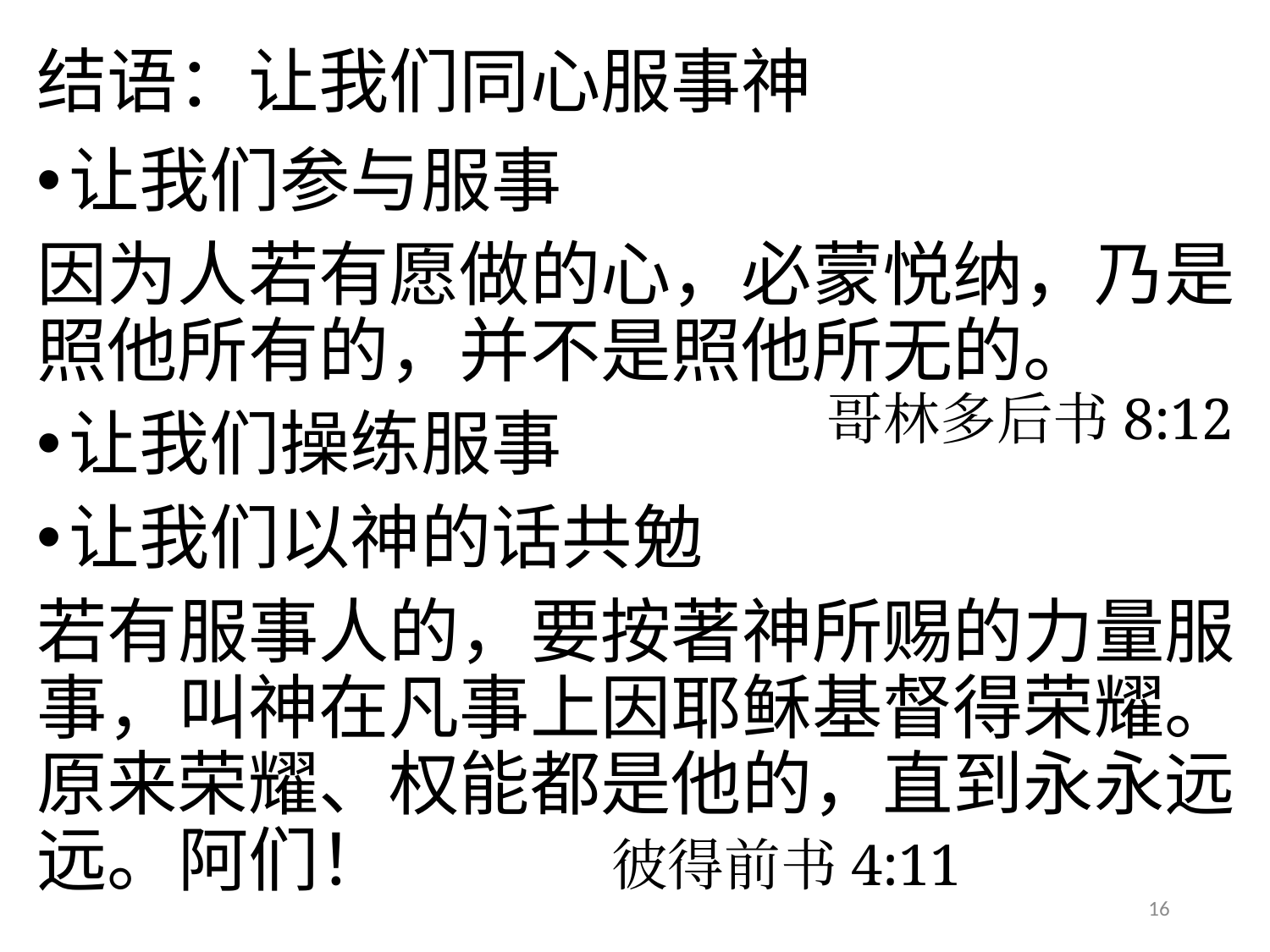

# 结语：让我们同心服事神
让我们参与服事
因为人若有愿做的心，必蒙悦纳，乃是照他所有的，并不是照他所无的。
让我们操练服事
让我们以神的话共勉
若有服事人的，要按著神所赐的力量服事，叫神在凡事上因耶稣基督得荣耀。原来荣耀、权能都是他的，直到永永远远。阿们！              彼得前书4:11
哥林多后书8:12
16